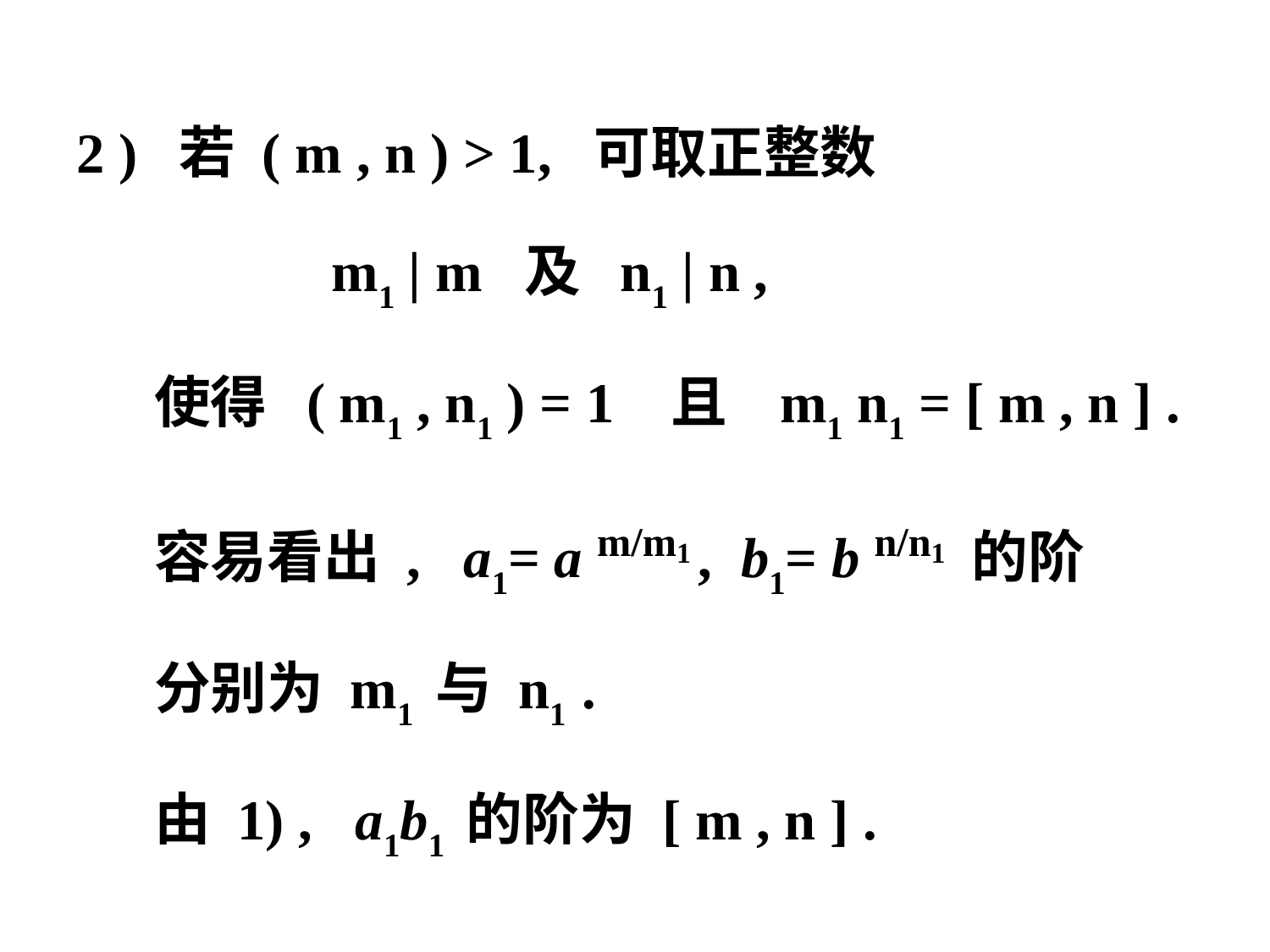

2 )  若 ( m , n ) > 1,  可取正整数
                  m1 | m  及  n1 | n ,
     使得  ( m1 , n1 ) = 1   且   m1 n1 = [ m , n ] .
     容易看出 ,   a1= a m/m1 ,  b1= b n/n1  的阶
     分别为 m1 与 n1  .
     由 1) ,   a1b1 的阶为 [ m , n ] .